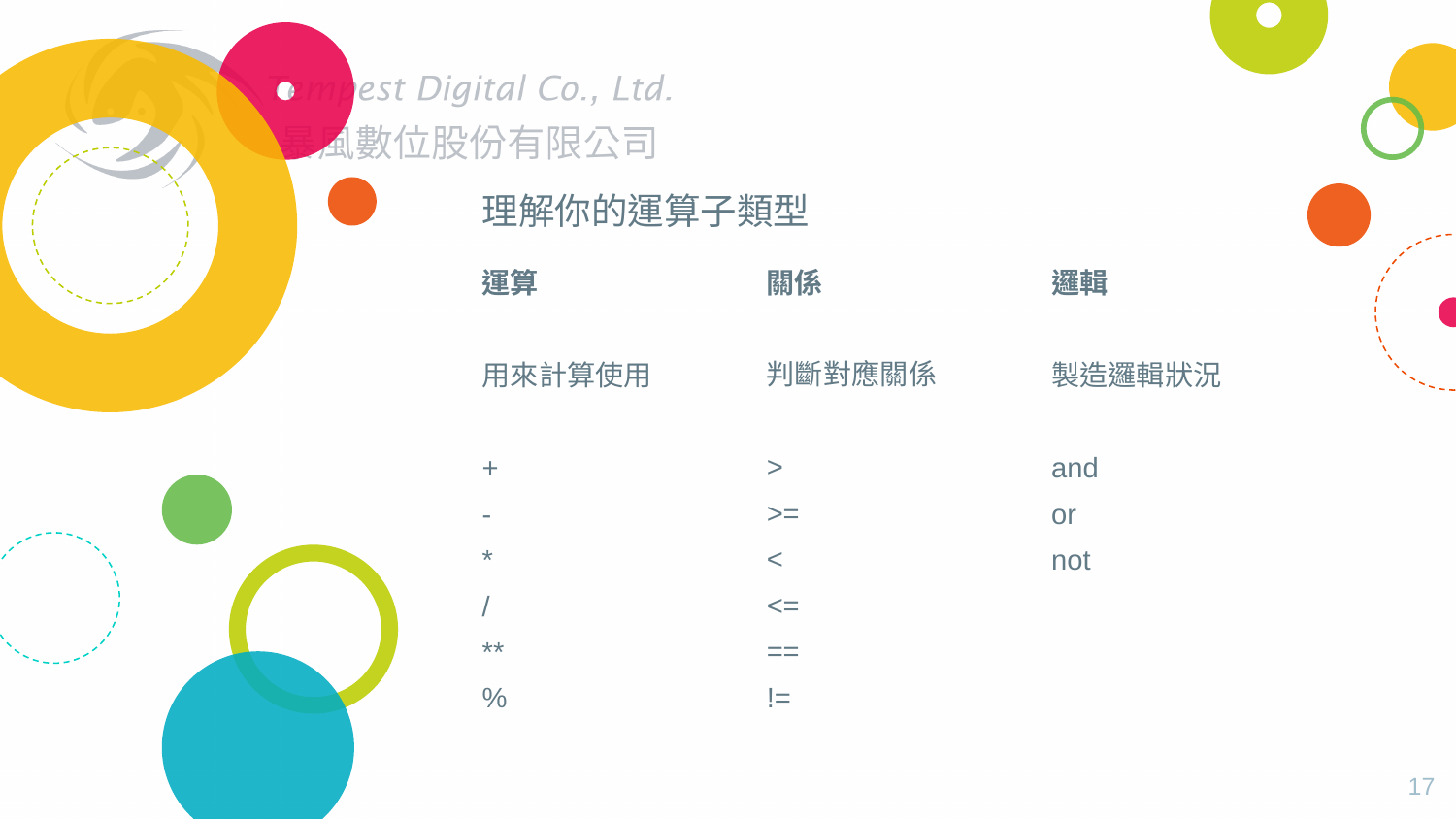

# 理解你的運算子類型
關係

判斷對應關係

>
>=
<
<=
==
!=
運算

用來計算使用

+
-
*
/
**
%
邏輯

製造邏輯狀況

and
or
not
17